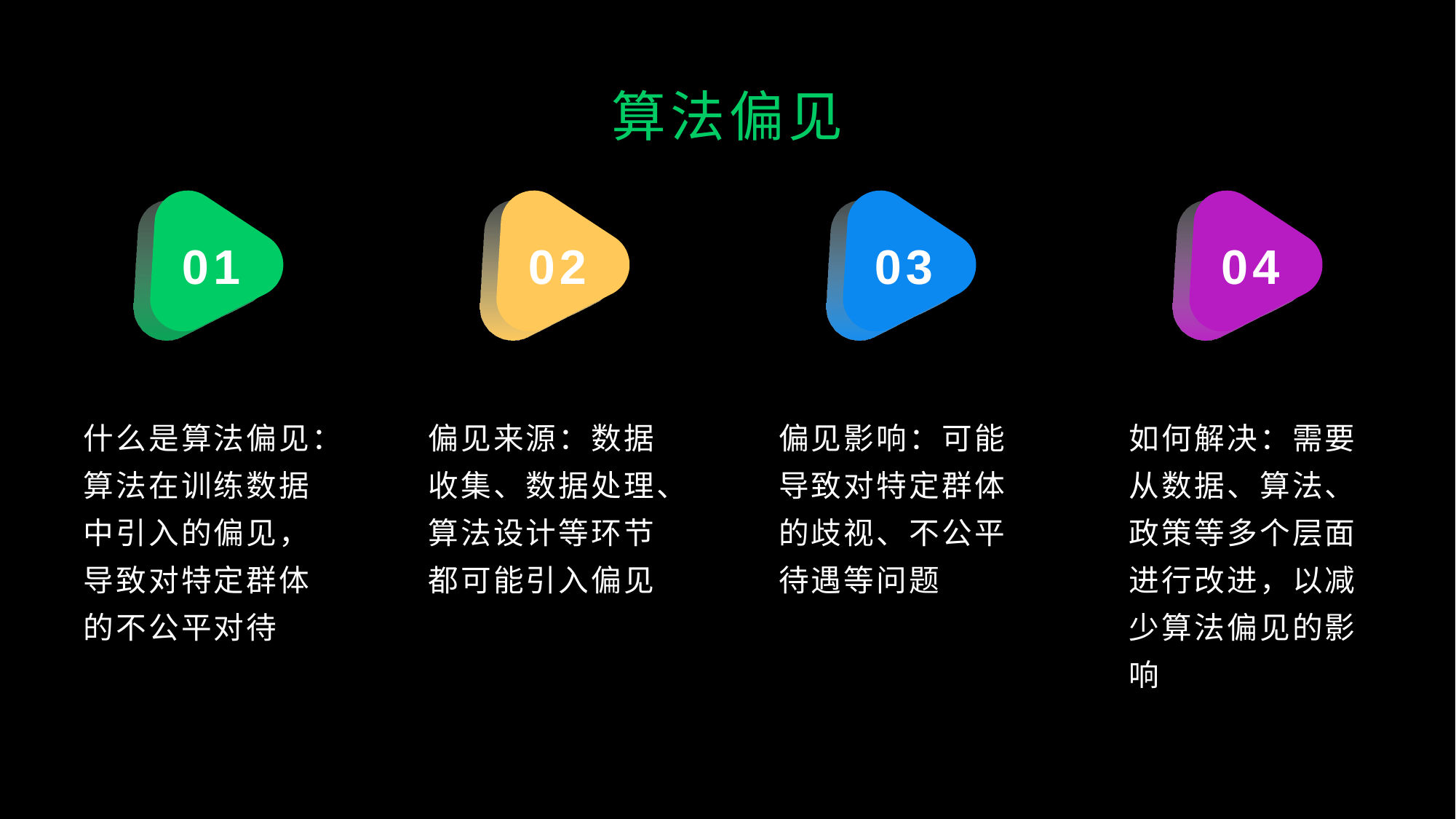

算法偏见

01
02
03
04
什么是算法偏见：算法在训练数据中引入的偏见，导致对特定群体的不公平对待
偏见来源：数据收集、数据处理、算法设计等环节都可能引入偏见
偏见影响：可能导致对特定群体的歧视、不公平待遇等问题
如何解决：需要从数据、算法、政策等多个层面进行改进，以减少算法偏见的影响